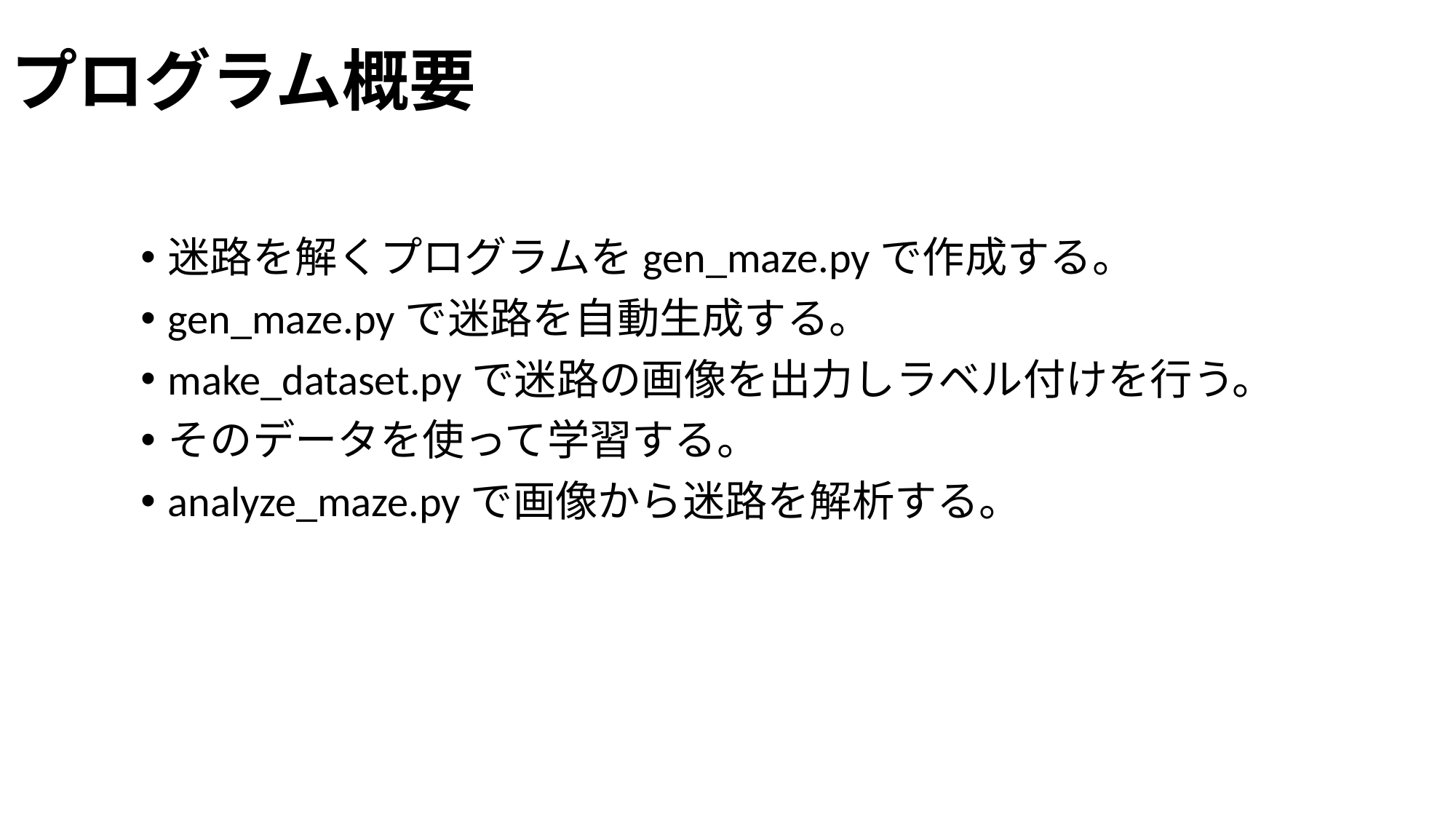

# プログラム概要
迷路を解くプログラムをgen_maze.pyで作成する。
gen_maze.pyで迷路を自動生成する。
make_dataset.pyで迷路の画像を出力しラベル付けを行う。
そのデータを使って学習する。
analyze_maze.pyで画像から迷路を解析する。